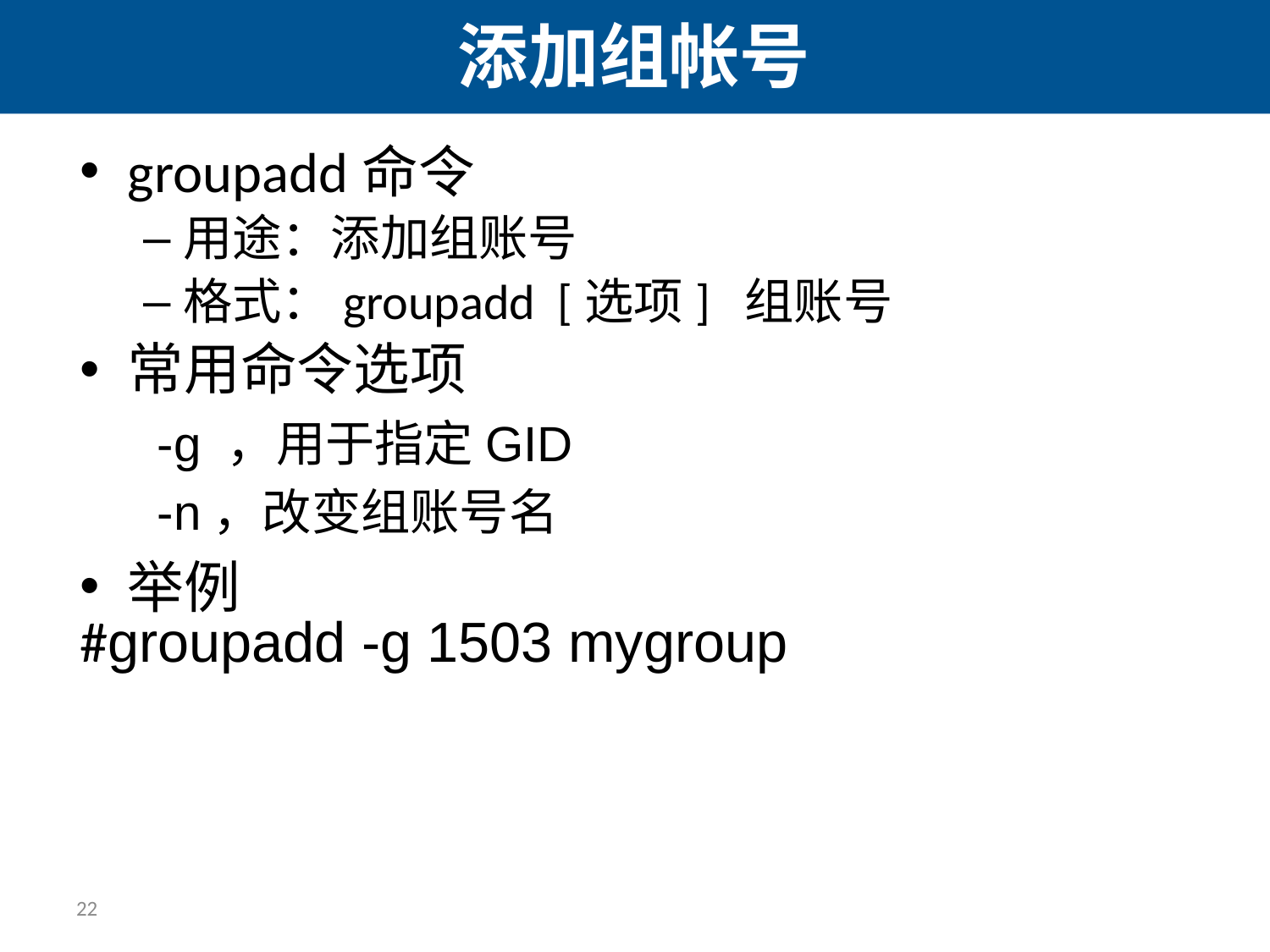

# 添加组帐号
groupadd命令
用途：添加组账号
格式：groupadd  [选项]  组账号
常用命令选项
 -g ，用于指定GID
 -n，改变组账号名
举例
#groupadd -g 1503 mygroup

22